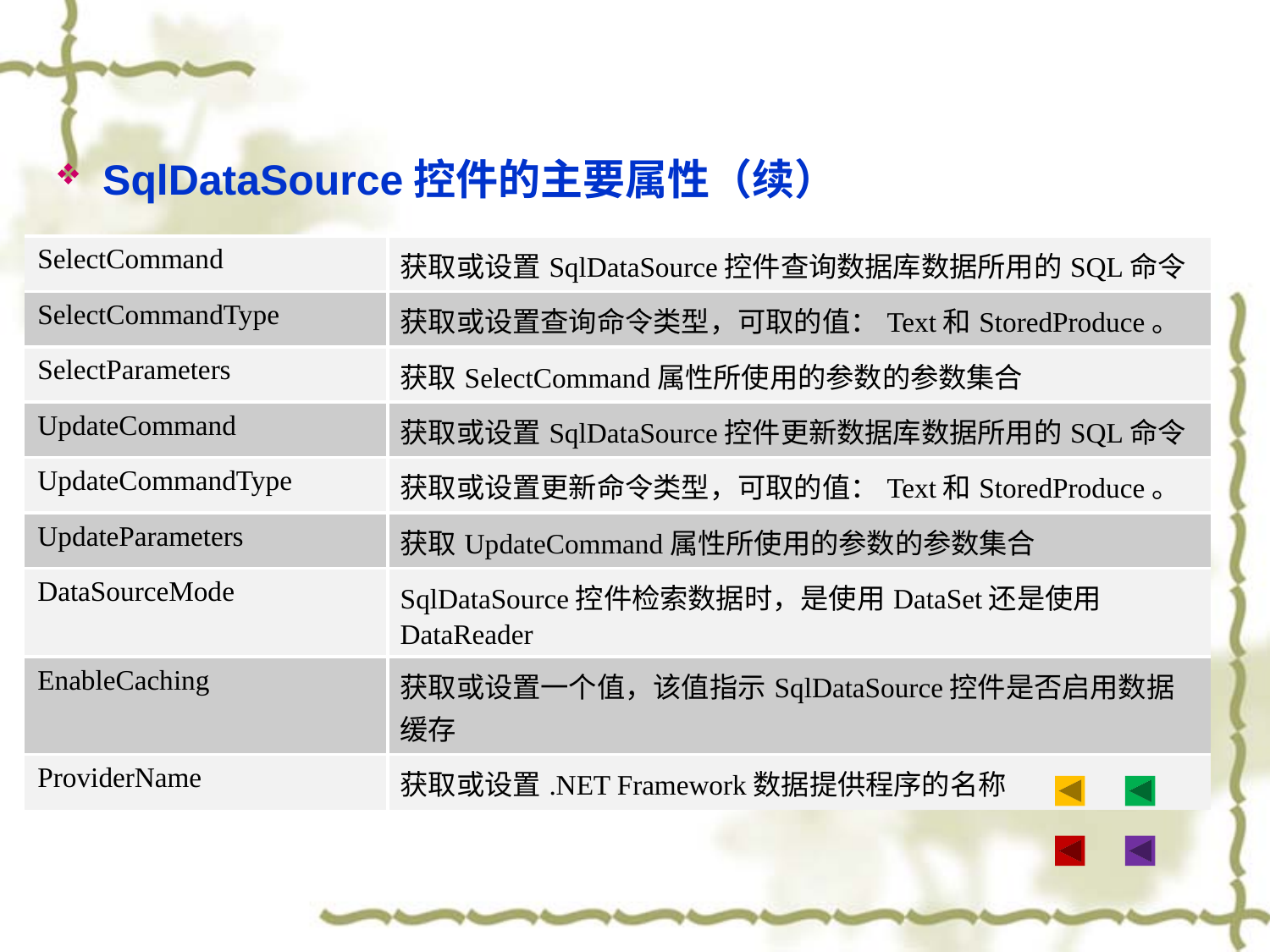

SqlDataSource控件的主要属性（续）
| SelectCommand | 获取或设置SqlDataSource控件查询数据库数据所用的SQL命令 |
| --- | --- |
| SelectCommandType | 获取或设置查询命令类型，可取的值：Text和StoredProduce。 |
| SelectParameters | 获取SelectCommand属性所使用的参数的参数集合 |
| UpdateCommand | 获取或设置SqlDataSource控件更新数据库数据所用的SQL命令 |
| UpdateCommandType | 获取或设置更新命令类型，可取的值：Text和StoredProduce。 |
| UpdateParameters | 获取UpdateCommand属性所使用的参数的参数集合 |
| DataSourceMode | SqlDataSource控件检索数据时，是使用DataSet还是使用DataReader |
| EnableCaching | 获取或设置一个值，该值指示SqlDataSource控件是否启用数据缓存 |
| ProviderName | 获取或设置.NET Framework数据提供程序的名称 |